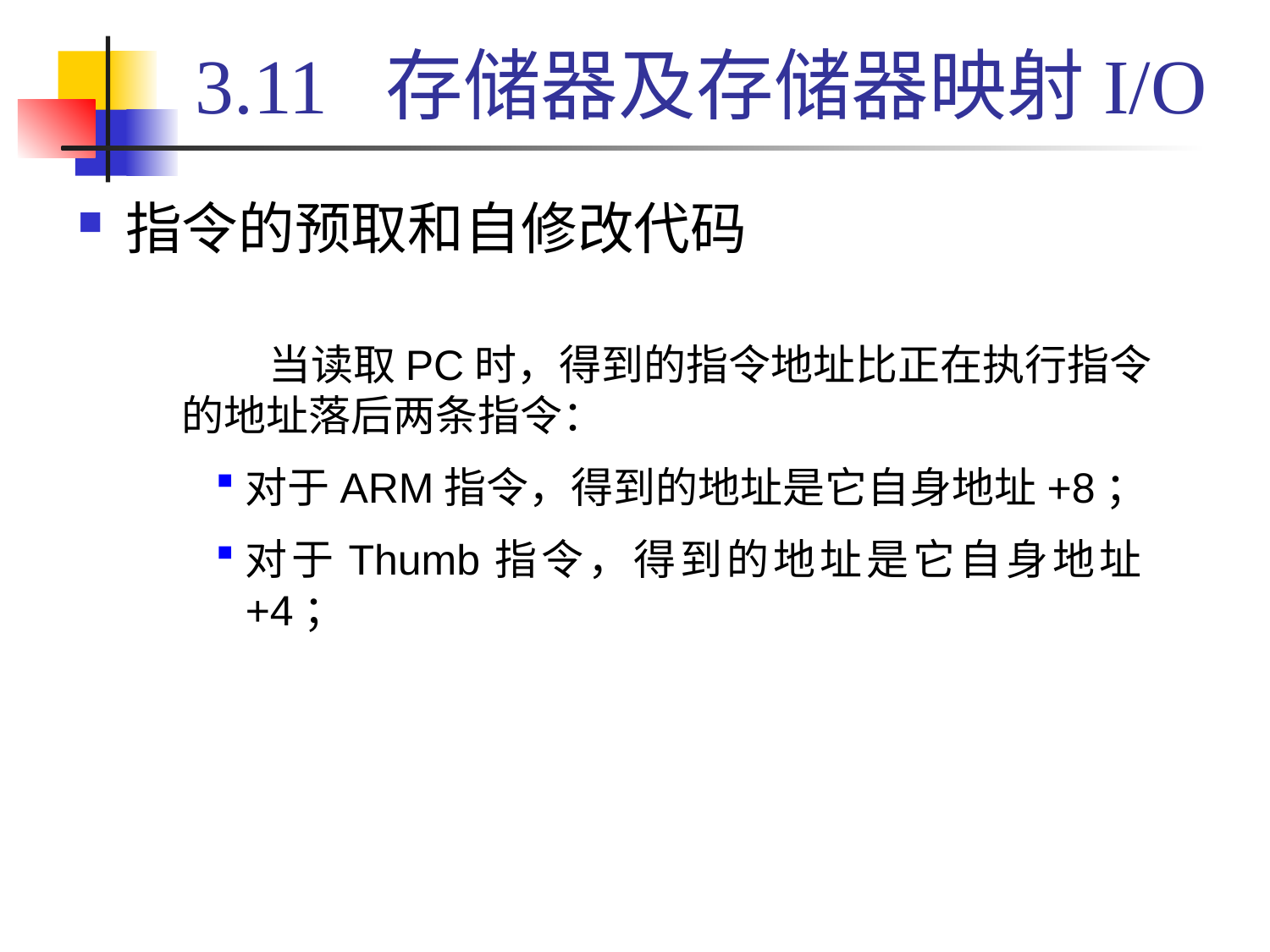

# 3.11  存储器及存储器映射I/O
指令的预取和自修改代码
        当读取PC时，得到的指令地址比正在执行指令的地址落后两条指令：
对于ARM指令，得到的地址是它自身地址+8；
对于Thumb指令，得到的地址是它自身地址+4；